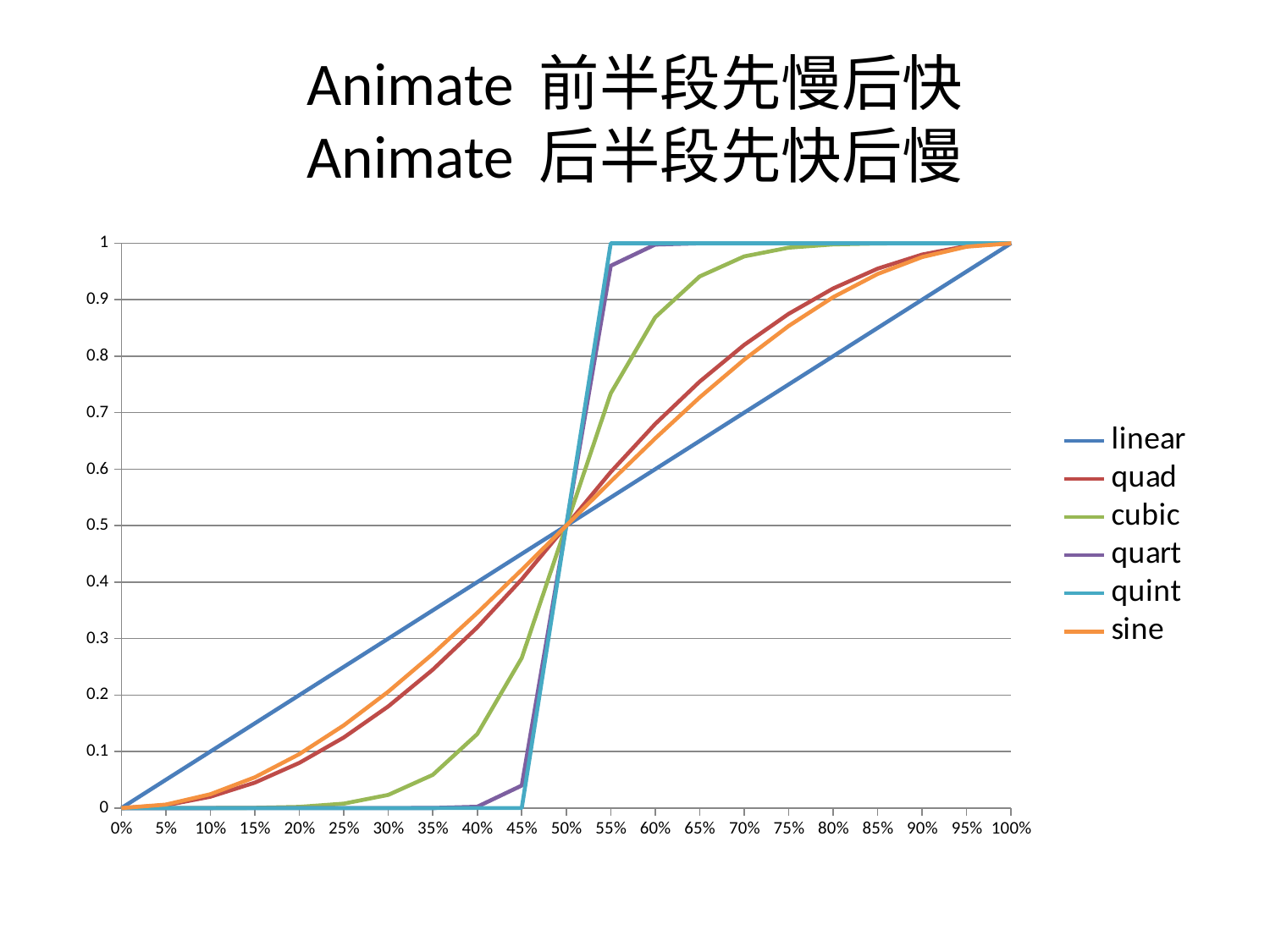

# Animate 前半段先慢后快 Animate 后半段先快后慢

### Chart

| Category | linear | quad | cubic | quart | quint | sine |
|---|---|---|---|---|---|---|
| 0 | 0.0 | 0.0 | 0.0 | 0.0 | 0.0 | 0.0 |
| 0.05 | 0.05 | 0.0050000000000000044 | 5.00000000000001e-07 | 5.00000000000004e-25 | 5.000000000000193e-121 | 0.00615582970243112 |
| 0.1 | 0.1 | 0.02000000000000001 | 3.2000000000000066e-05 | 8.38860800000005e-18 | 6.64613997892478e-85 | 0.024471741852423266 |
| 0.15000000000000011 | 0.1500000000000001 | 0.04500000000000001 | 0.00036450000000000035 | 1.412147682405003e-13 | 8.985051499572267e-64 | 0.05449673790581618 |
| 0.2 | 0.2 | 0.08000000000000004 | 0.002048000000000001 | 1.4073748835532856e-10 | 8.834235323892116e-49 | 0.09549150281252623 |
| 0.25 | 0.25 | 0.125 | 0.0078125 | 2.980232238769537e-08 | 3.761581922631354e-37 | 0.14644660940672638 |
| 0.30000000000000021 | 0.3000000000000002 | 0.1800000000000001 | 0.023327999999999988 | 2.3691906691608093e-06 | 1.1943181996800609e-27 | 0.20610737385376343 |
| 0.3500000000000002 | 0.3500000000000002 | 0.2450000000000001 | 0.058824499999999974 | 9.57906156902832e-05 | 1.2904310549467406e-19 | 0.2730047501302267 |
| 0.4 | 0.4 | 0.32000000000000034 | 0.13107200000000008 | 0.00236118324143483 | 1.1742712913869327e-12 | 0.3454915028125263 |
| 0.45 | 0.45 | 0.4050000000000001 | 0.2657205000000001 | 0.039883221538436306 | 1.6146230089992888e-06 | 0.421782767479885 |
| 0.5 | 0.5 | 0.5 | 0.5 | 0.5 | 0.5 | 0.5 |
| 0.55000000000000004 | 0.55 | 0.595 | 0.7342795000000004 | 0.9601167784615635 | 0.9999983853769906 | 0.578217232520116 |
| 0.60000000000000042 | 0.6000000000000004 | 0.68 | 0.8689279999999999 | 0.9976388167585658 | 0.9999999999988257 | 0.6545084971874743 |
| 0.65000000000000058 | 0.6500000000000006 | 0.7550000000000004 | 0.9411755 | 0.9999042093843097 | 1.0 | 0.7269952498697739 |
| 0.7000000000000004 | 0.7000000000000004 | 0.8200000000000005 | 0.9766720000000004 | 0.9999976308093308 | 1.0 | 0.7938926261462367 |
| 0.75000000000000044 | 0.7500000000000004 | 0.8750000000000004 | 0.9921874999999996 | 0.9999999701976776 | 1.0 | 0.8535533905932737 |
| 0.8 | 0.8 | 0.9199999999999999 | 0.9979519999999995 | 0.9999999998592625 | 1.0 | 0.9045084971874737 |
| 0.85000000000000042 | 0.8500000000000004 | 0.9550000000000004 | 0.9996355 | 0.9999999999998588 | 1.0 | 0.9455032620941843 |
| 0.9 | 0.9 | 0.98 | 0.9999679999999994 | 1.0 | 1.0 | 0.9755282581475773 |
| 0.9500000000000004 | 0.9499999999999994 | 0.995 | 0.9999995 | 1.0 | 1.0 | 0.9938441702975689 |
| 1 | 0.999999999999999 | 1.0 | 1.0 | 1.0 | 1.0 | 1.0 |